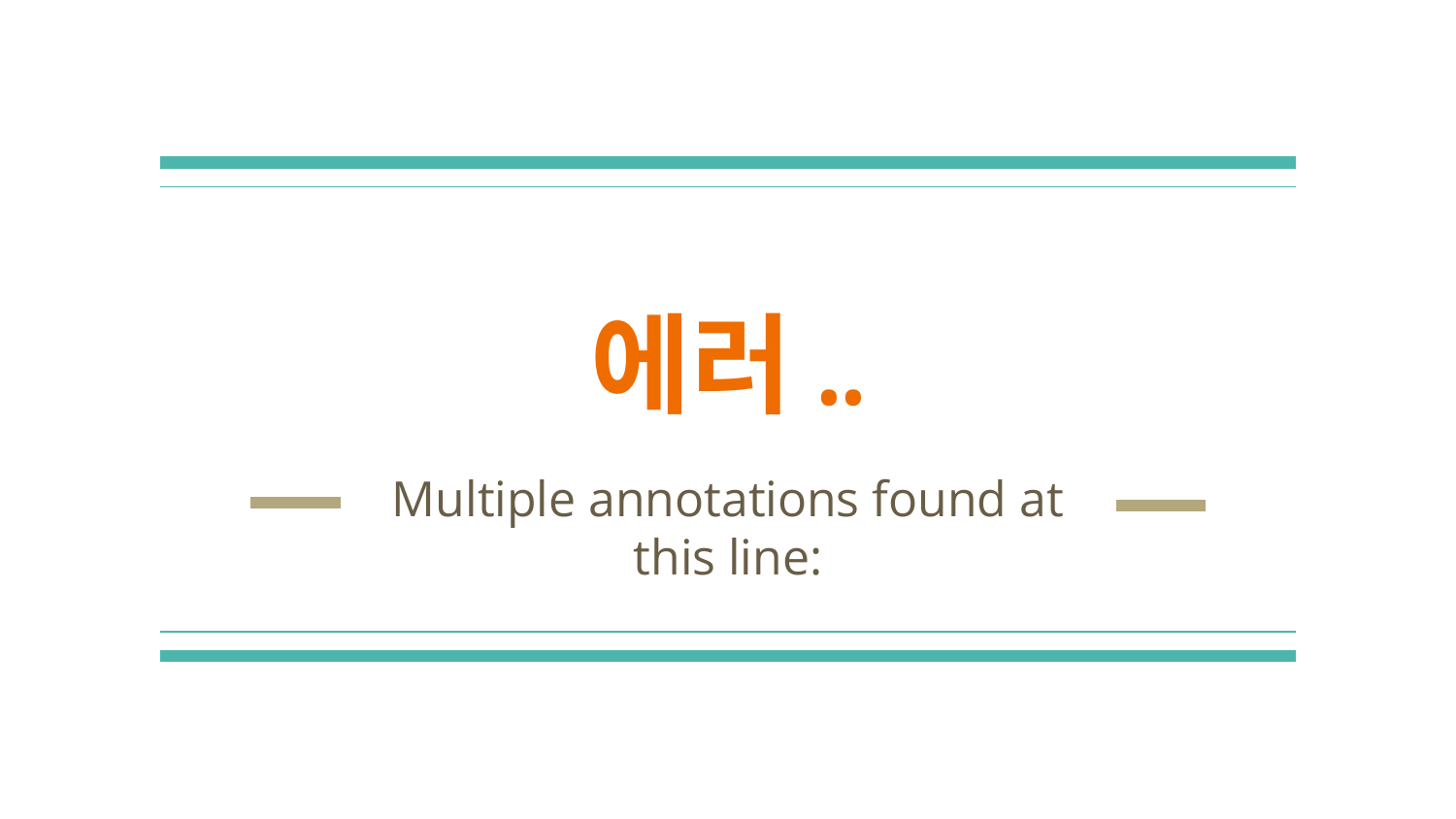

# 에러..
Multiple annotations found at this line: